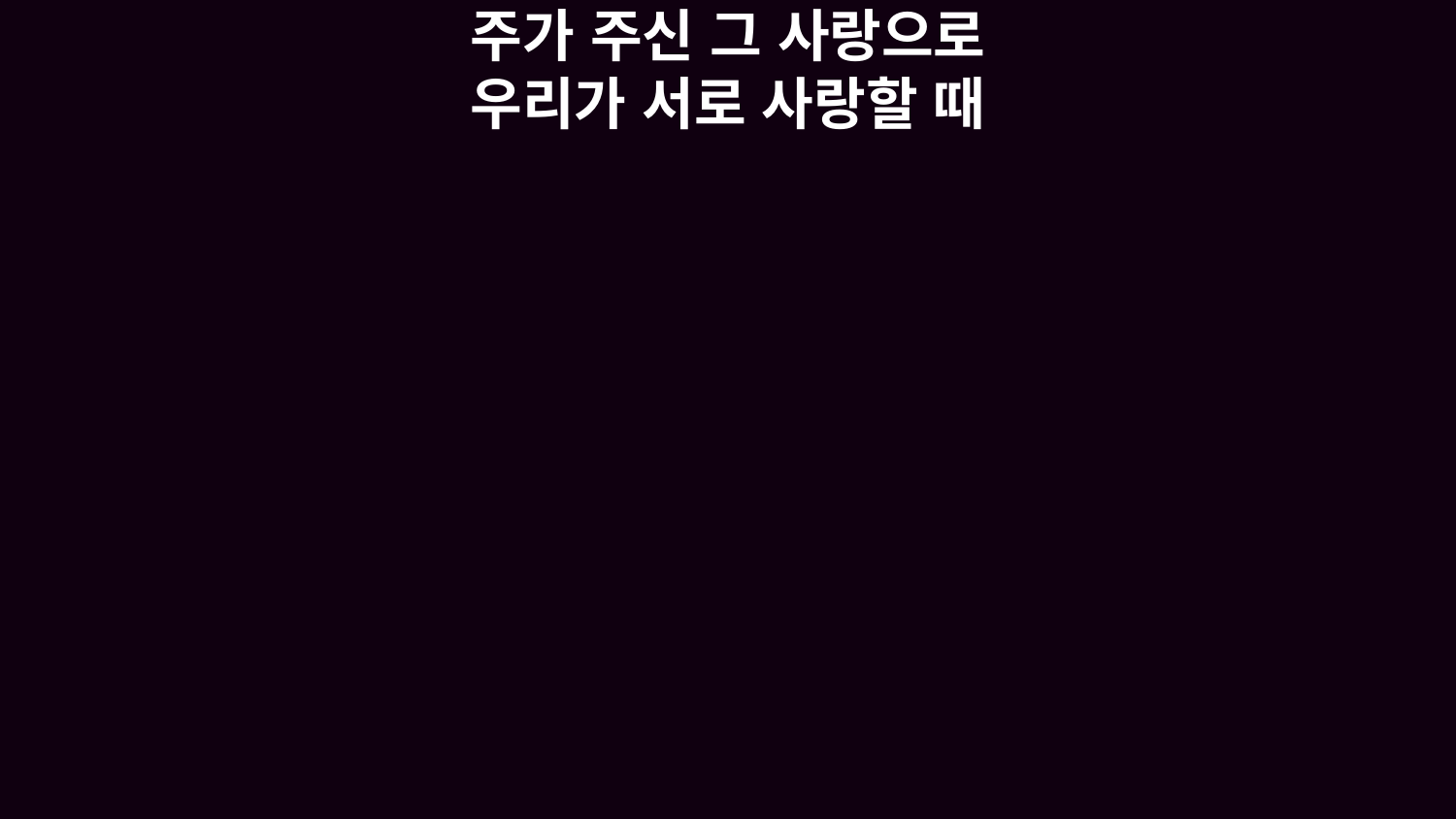

주가 주신 그 사랑으로
우리가 서로 사랑할 때